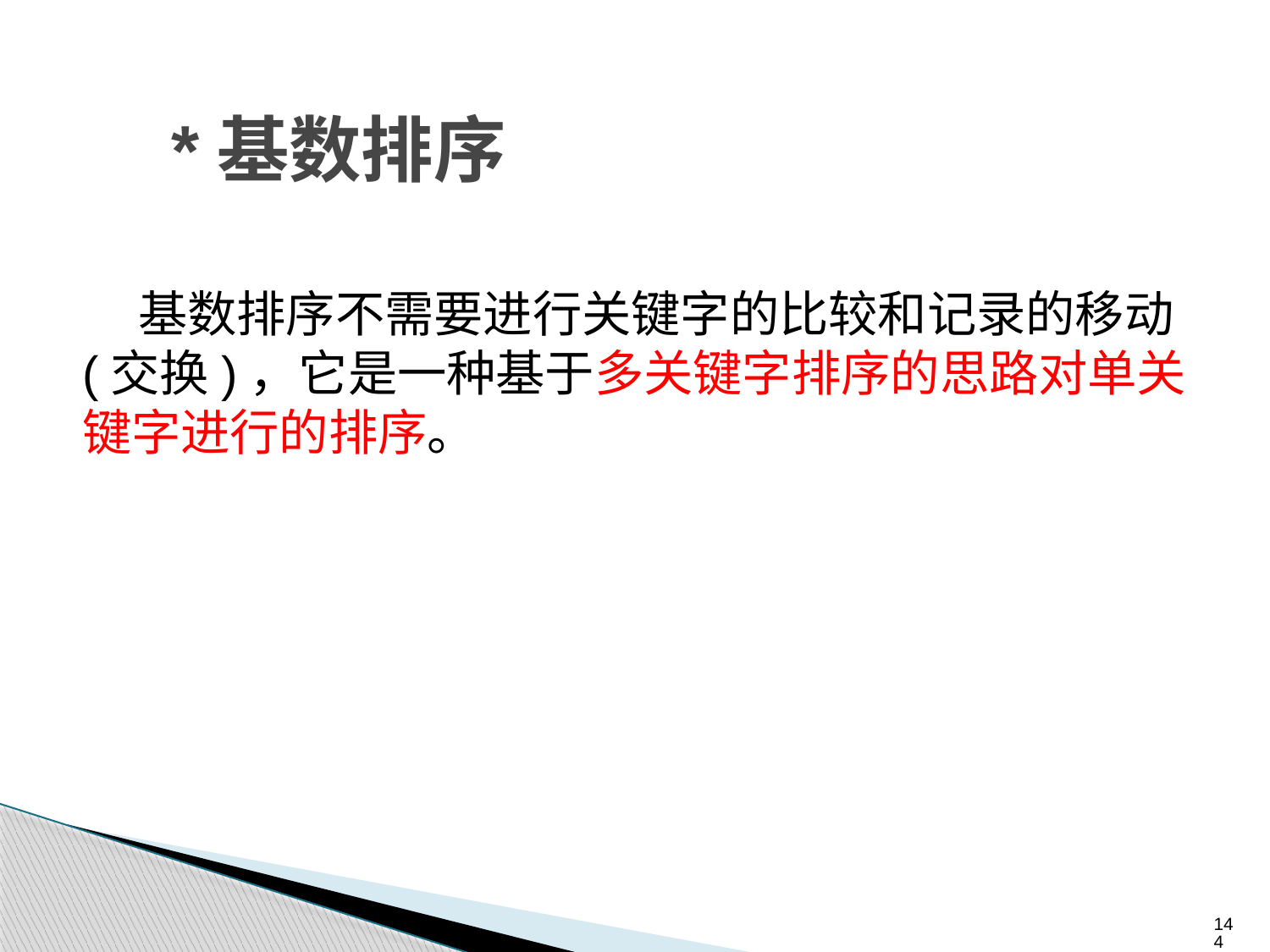

# *基数排序
    基数排序不需要进行关键字的比较和记录的移动(交换)，它是一种基于多关键字排序的思路对单关键字进行的排序。

144